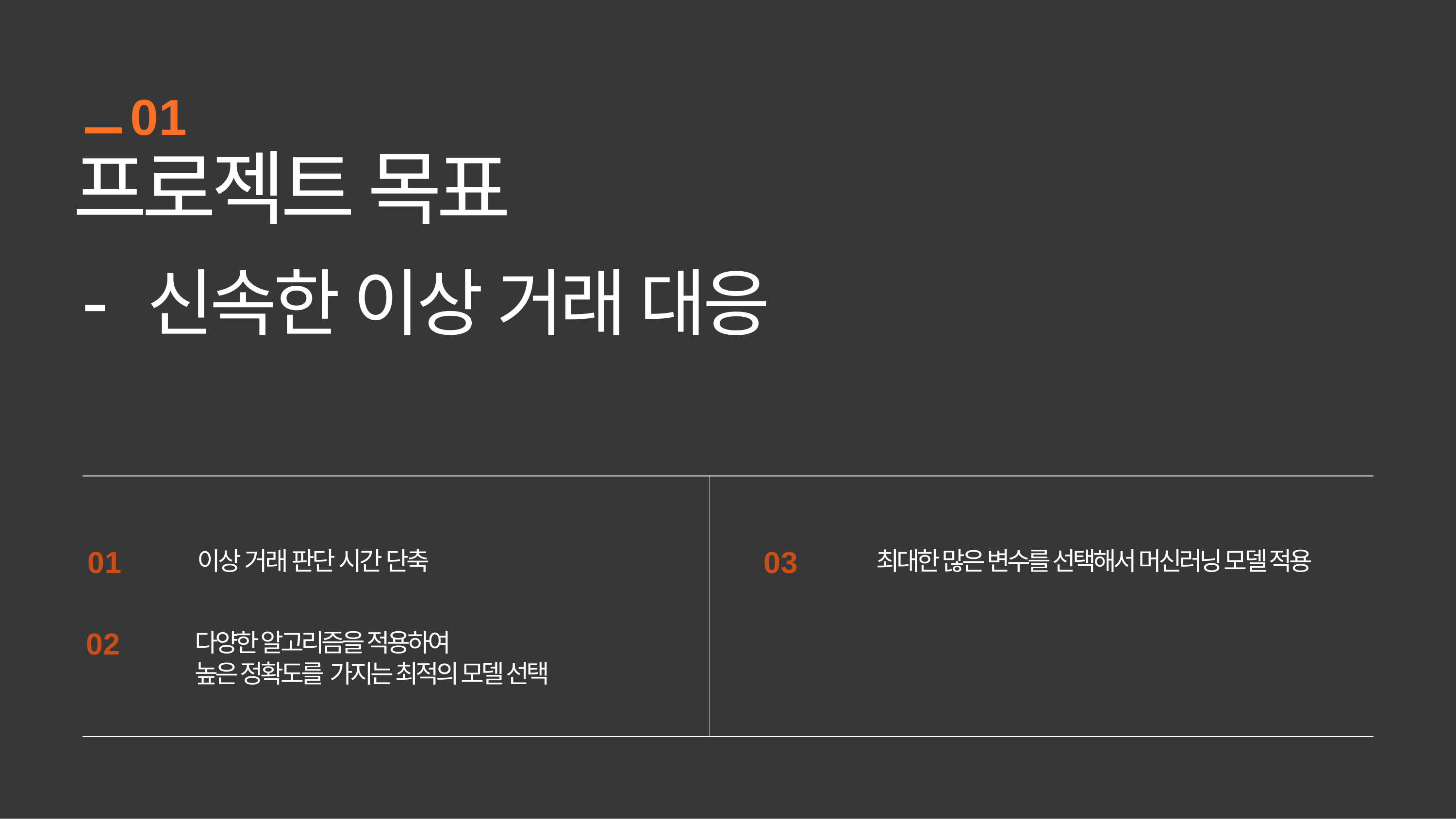

01

프로젝트 목표
- 신속한 이상 거래 대응

01
03
이상 거래 판단 시간 단축
최대한 많은 변수를 선택해서 머신러닝 모델 적용

02
다양한 알고리즘을 적용하여
높은 정확도를  가지는 최적의 모델 선택